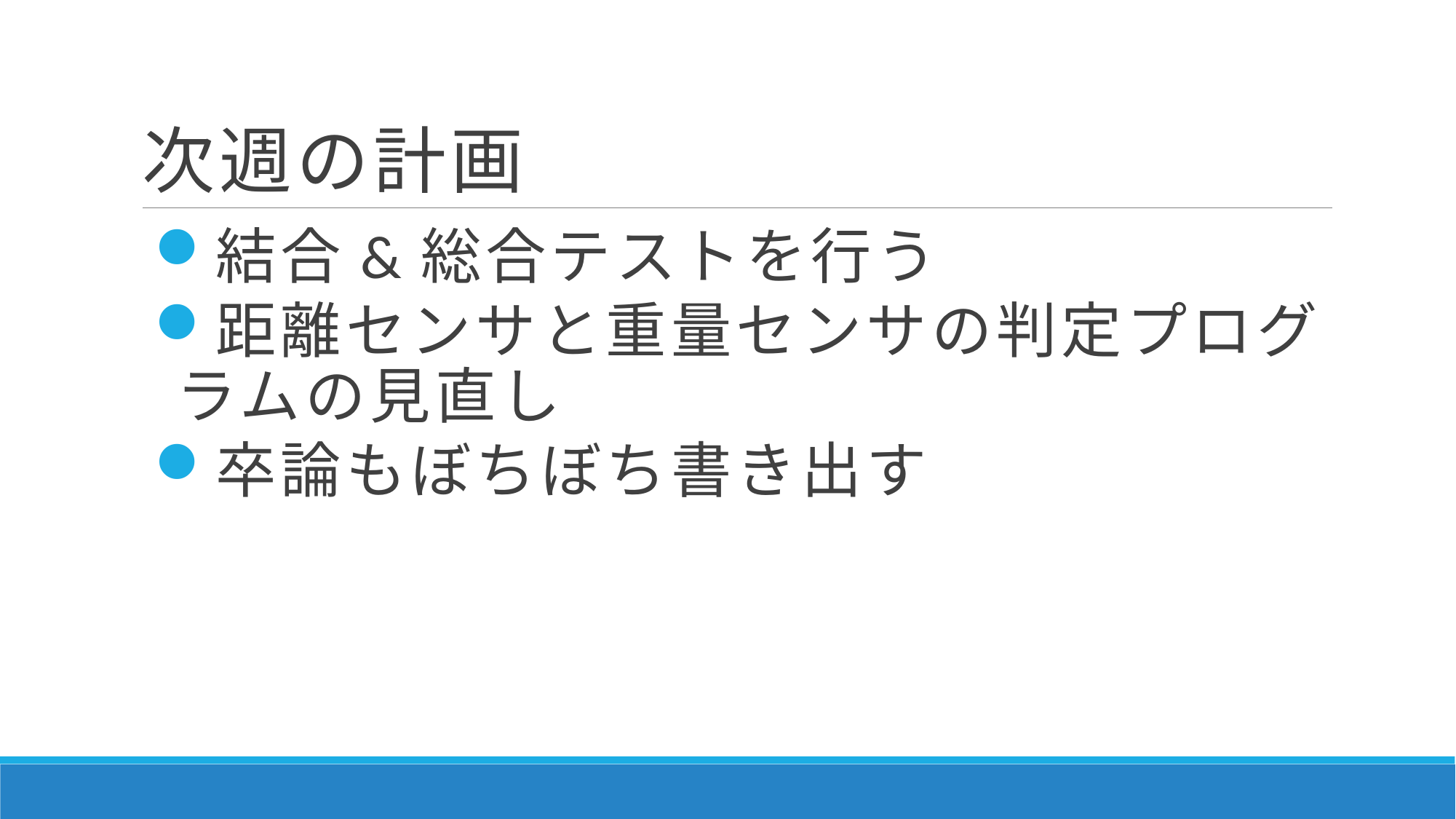

# 次週の計画
結合&総合テストを行う
距離センサと重量センサの判定プログラムの見直し
卒論もぼちぼち書き出す